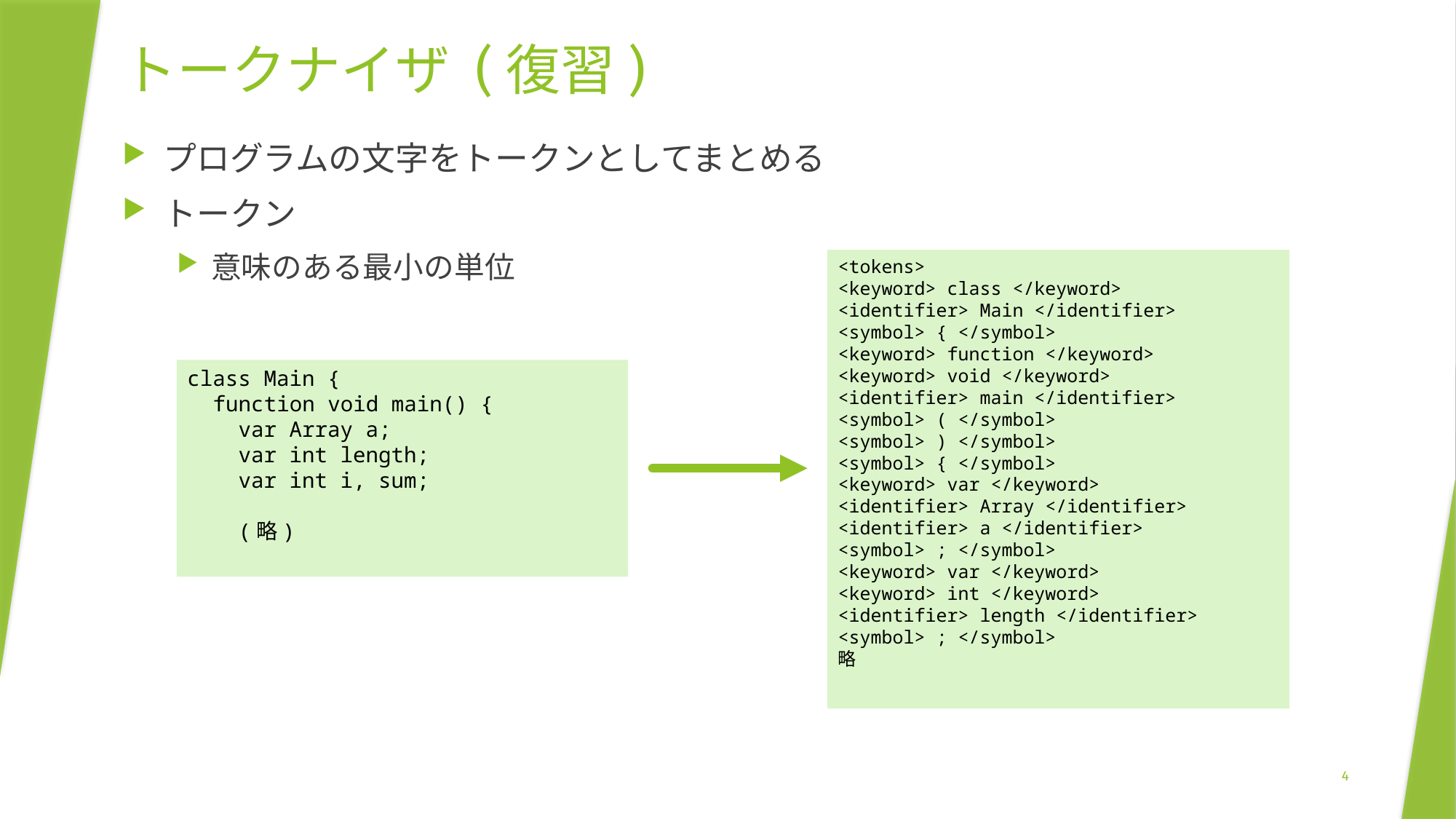

# トークナイザ (復習)
プログラムの文字をトークンとしてまとめる
トークン
意味のある最小の単位
<tokens>
<keyword> class </keyword>
<identifier> Main </identifier>
<symbol> { </symbol>
<keyword> function </keyword>
<keyword> void </keyword>
<identifier> main </identifier>
<symbol> ( </symbol>
<symbol> ) </symbol>
<symbol> { </symbol>
<keyword> var </keyword>
<identifier> Array </identifier>
<identifier> a </identifier>
<symbol> ; </symbol>
<keyword> var </keyword>
<keyword> int </keyword>
<identifier> length </identifier>
<symbol> ; </symbol>
略
class Main {
  function void main() {
    var Array a;
    var int length;
    var int i, sum;

    (略)

4